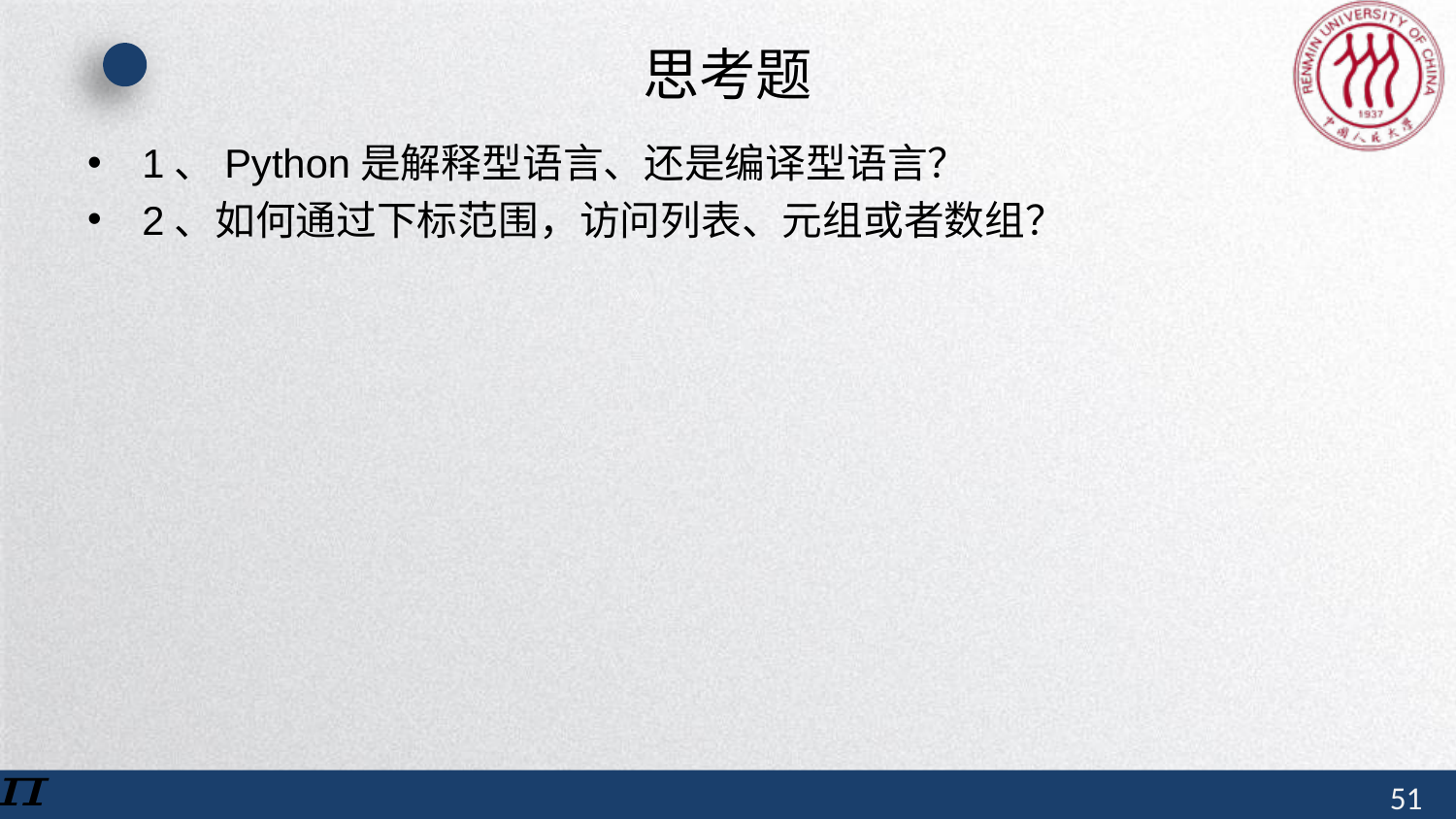

# 思考题
1、Python是解释型语言、还是编译型语言？
2、如何通过下标范围，访问列表、元组或者数组？